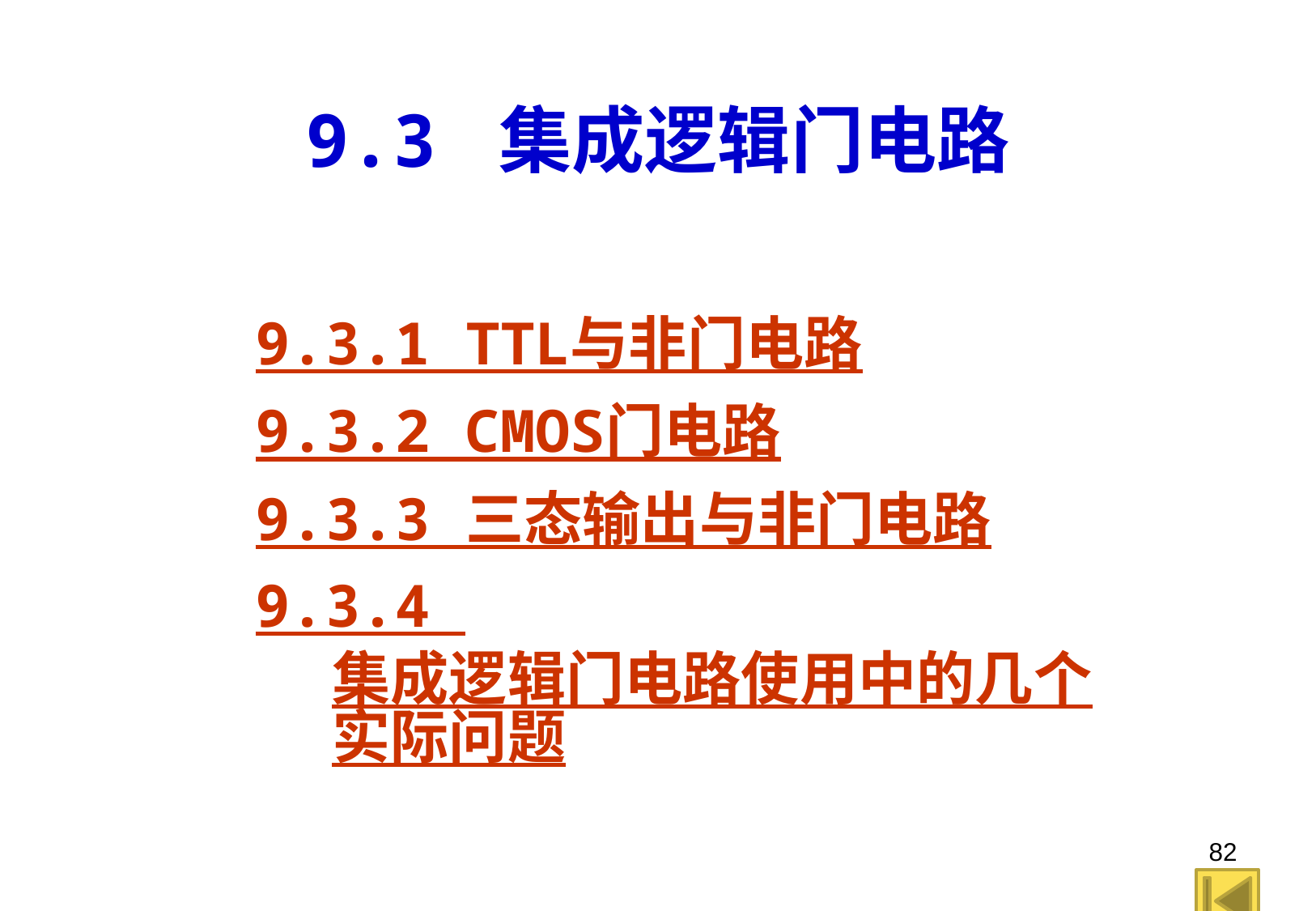

# 9.3 集成逻辑门电路
9.3.1 TTL与非门电路
9.3.2 CMOS门电路
9.3.3 三态输出与非门电路
9.3.4 集成逻辑门电路使用中的几个实际问题

82